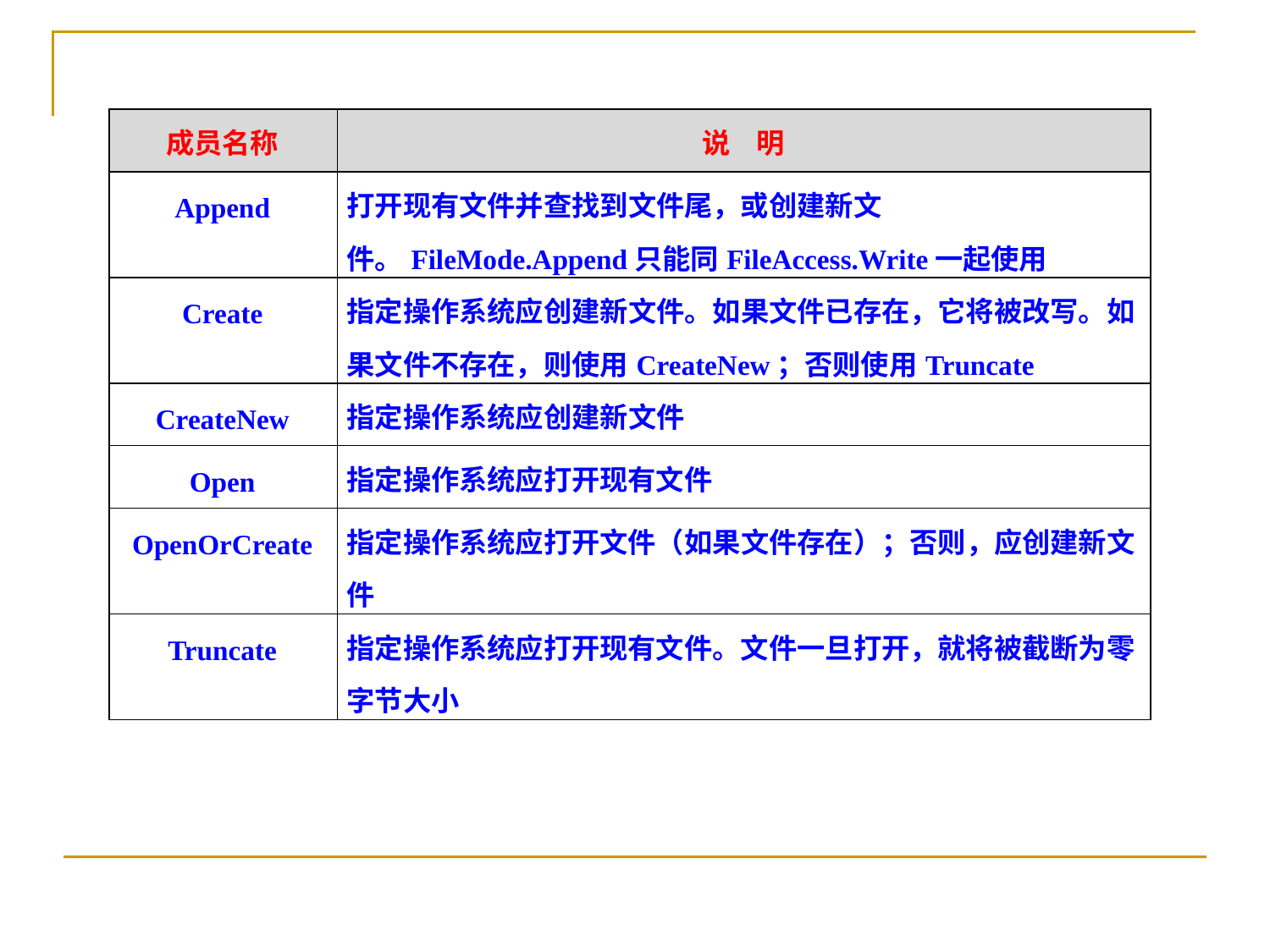

| 成员名称 | 说 明 |
| --- | --- |
| Append | 打开现有文件并查找到文件尾，或创建新文件。FileMode.Append只能同FileAccess.Write一起使用 |
| Create | 指定操作系统应创建新文件。如果文件已存在，它将被改写。如果文件不存在，则使用CreateNew；否则使用Truncate |
| CreateNew | 指定操作系统应创建新文件 |
| Open | 指定操作系统应打开现有文件 |
| OpenOrCreate | 指定操作系统应打开文件（如果文件存在）；否则，应创建新文件 |
| Truncate | 指定操作系统应打开现有文件。文件一旦打开，就将被截断为零字节大小 |